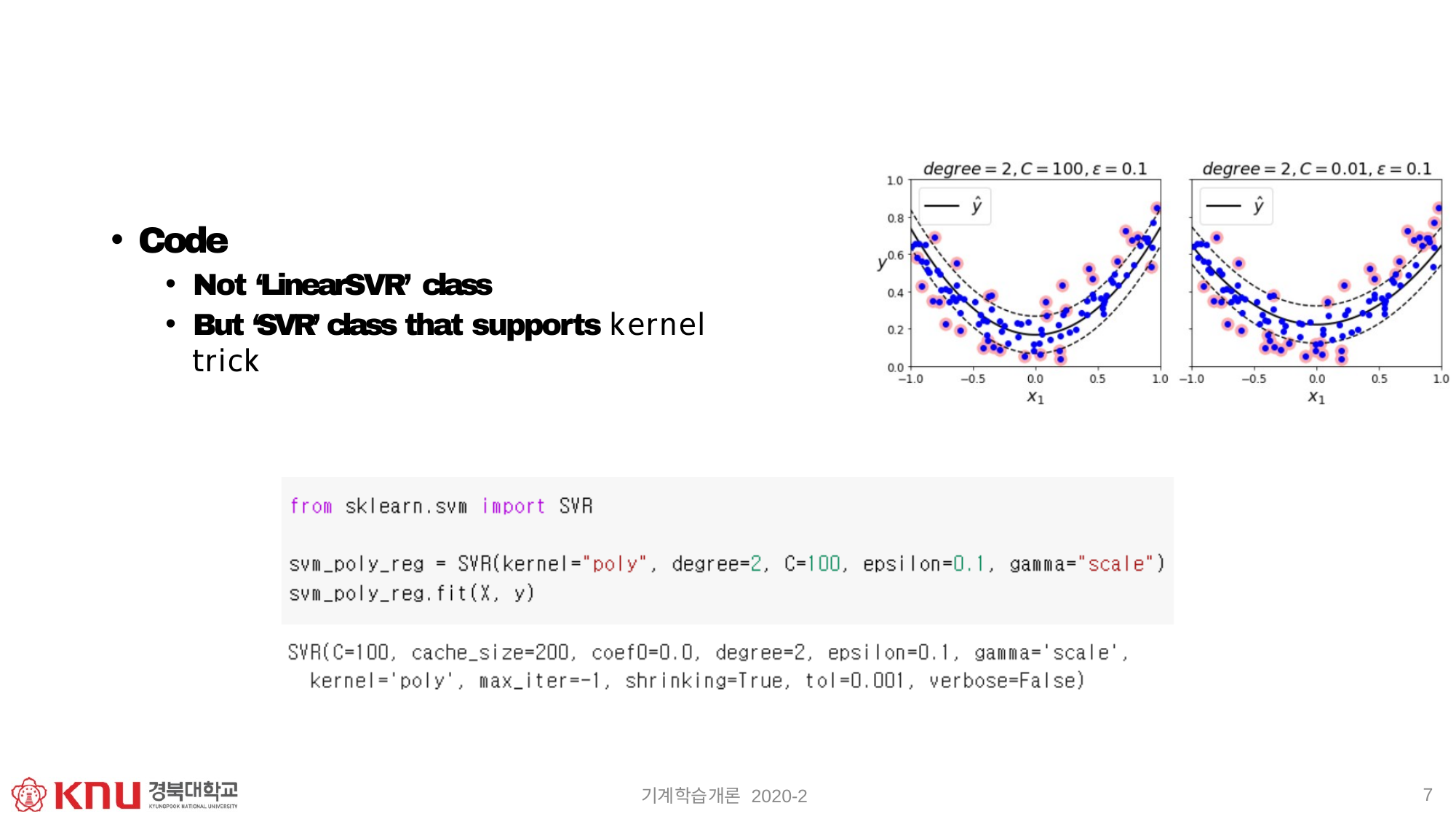

Code
Not ‘LinearSVR’ class
But ‘SVR’ class that supports kernel trick

7
기계학습개론 2020-2